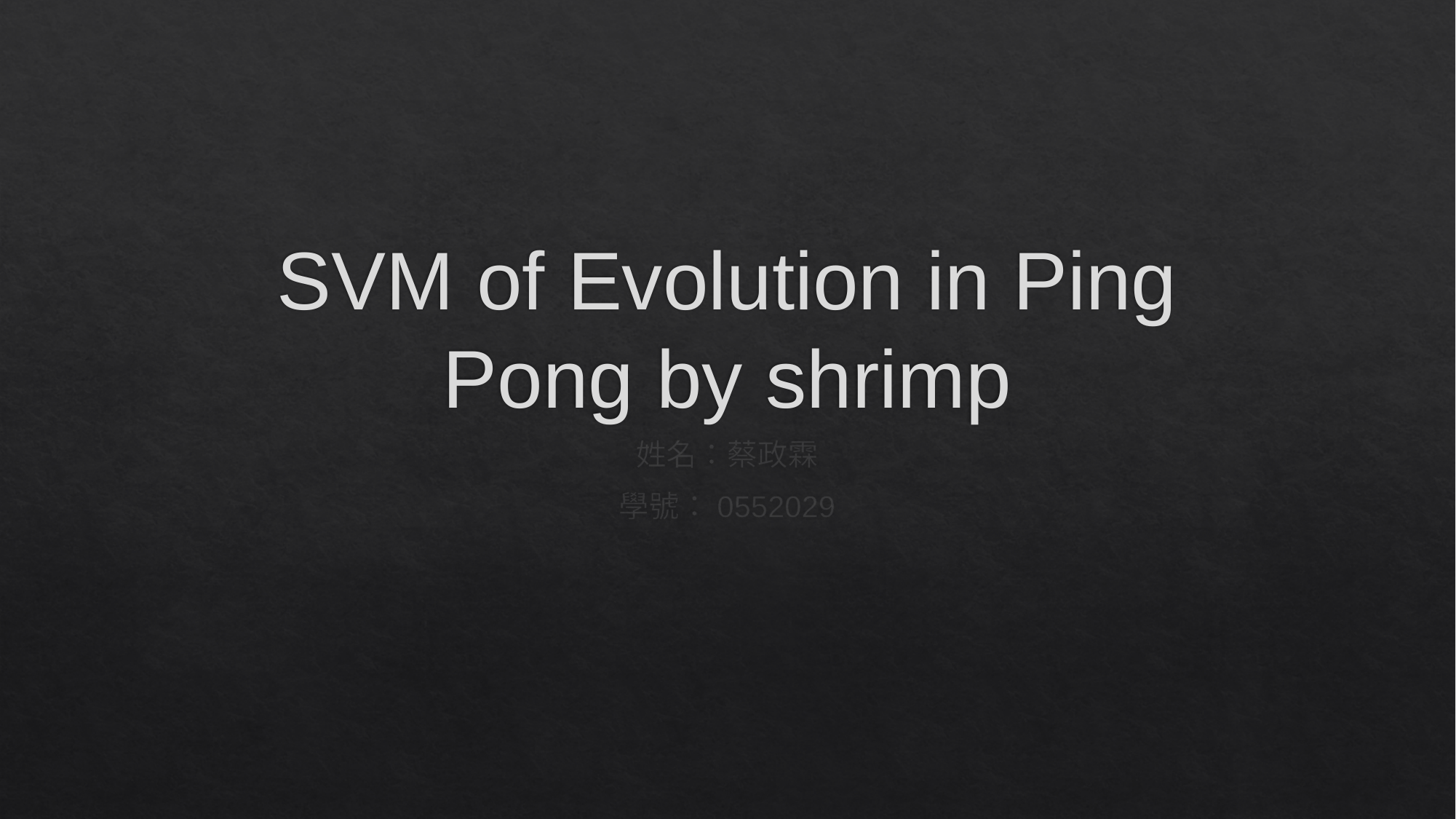

# SVM of Evolution in Ping Pong by shrimp
姓名：蔡政霖
學號：0552029